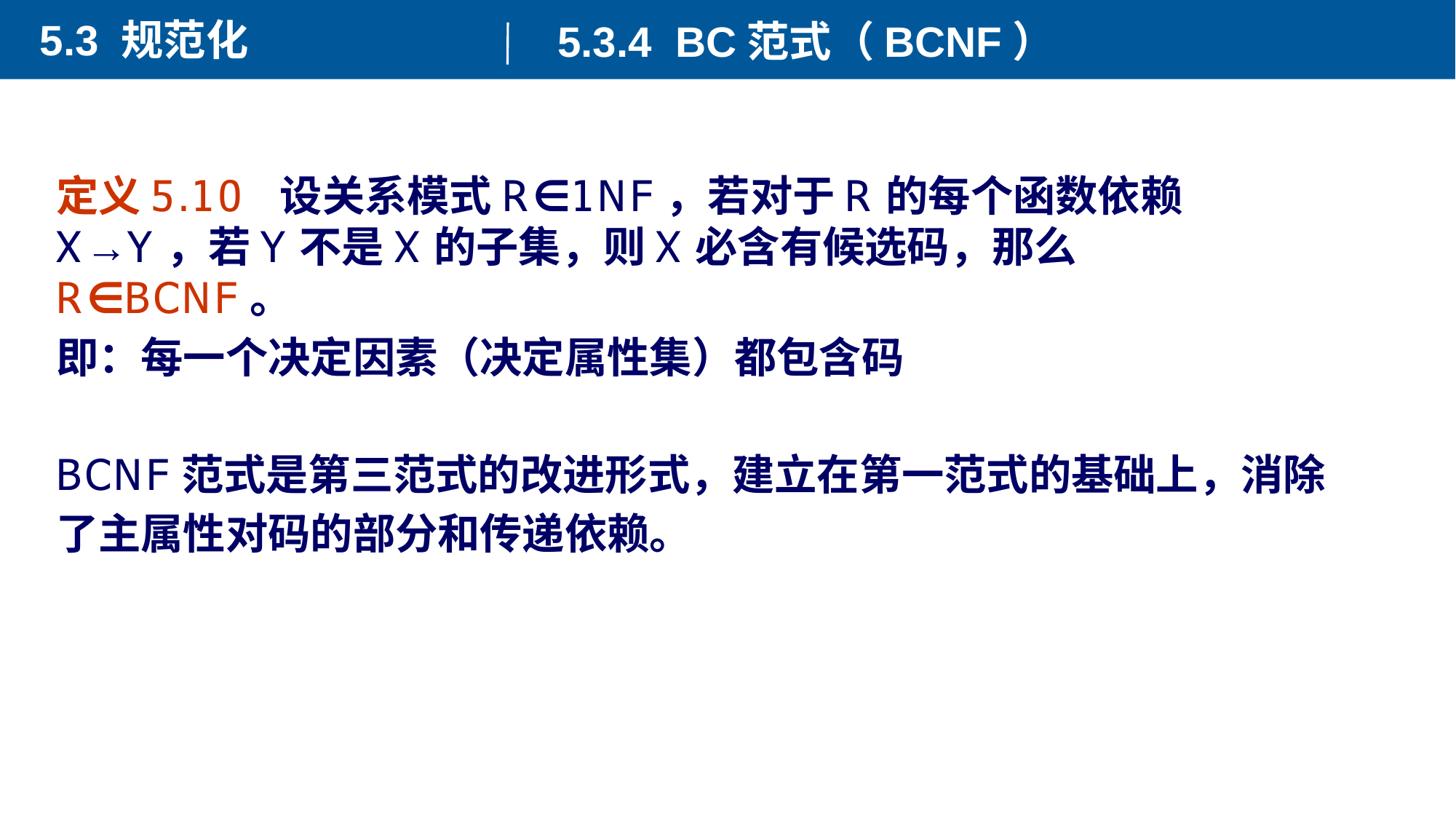

5.3 规范化
5.3.4  BC范式（BCNF）
定义5.10  设关系模式R∈1NF，若对于R的每个函数依赖X→Y，若Y不是X的子集，则X必含有候选码，那么R∈BCNF。
即：每一个决定因素（决定属性集）都包含码
BCNF范式是第三范式的改进形式，建立在第一范式的基础上，消除了主属性对码的部分和传递依赖。